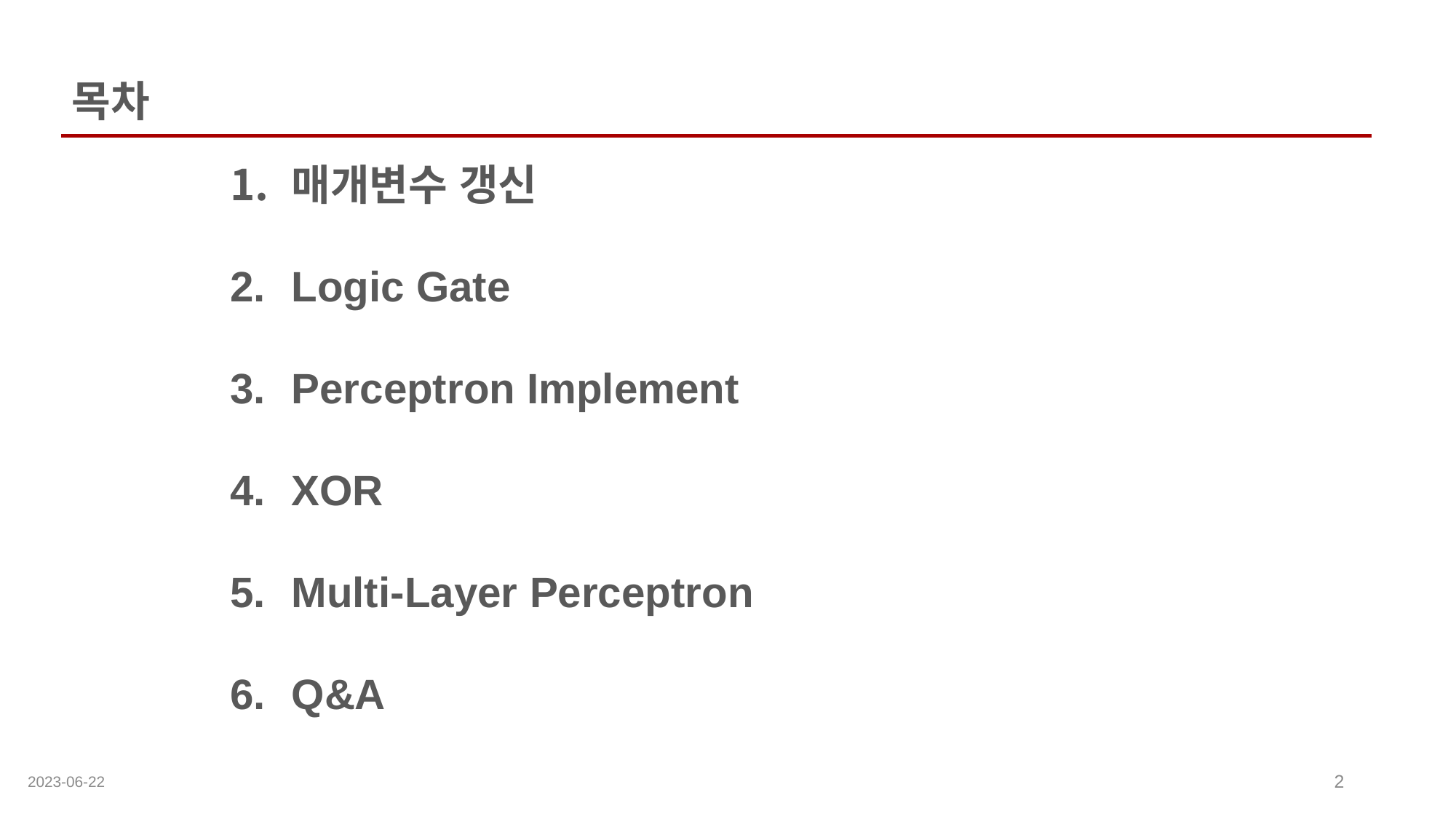

목차
매개변수 갱신

Logic Gate

Perceptron Implement

XOR

Multi-Layer Perceptron

Q&A

2023-06-22
2